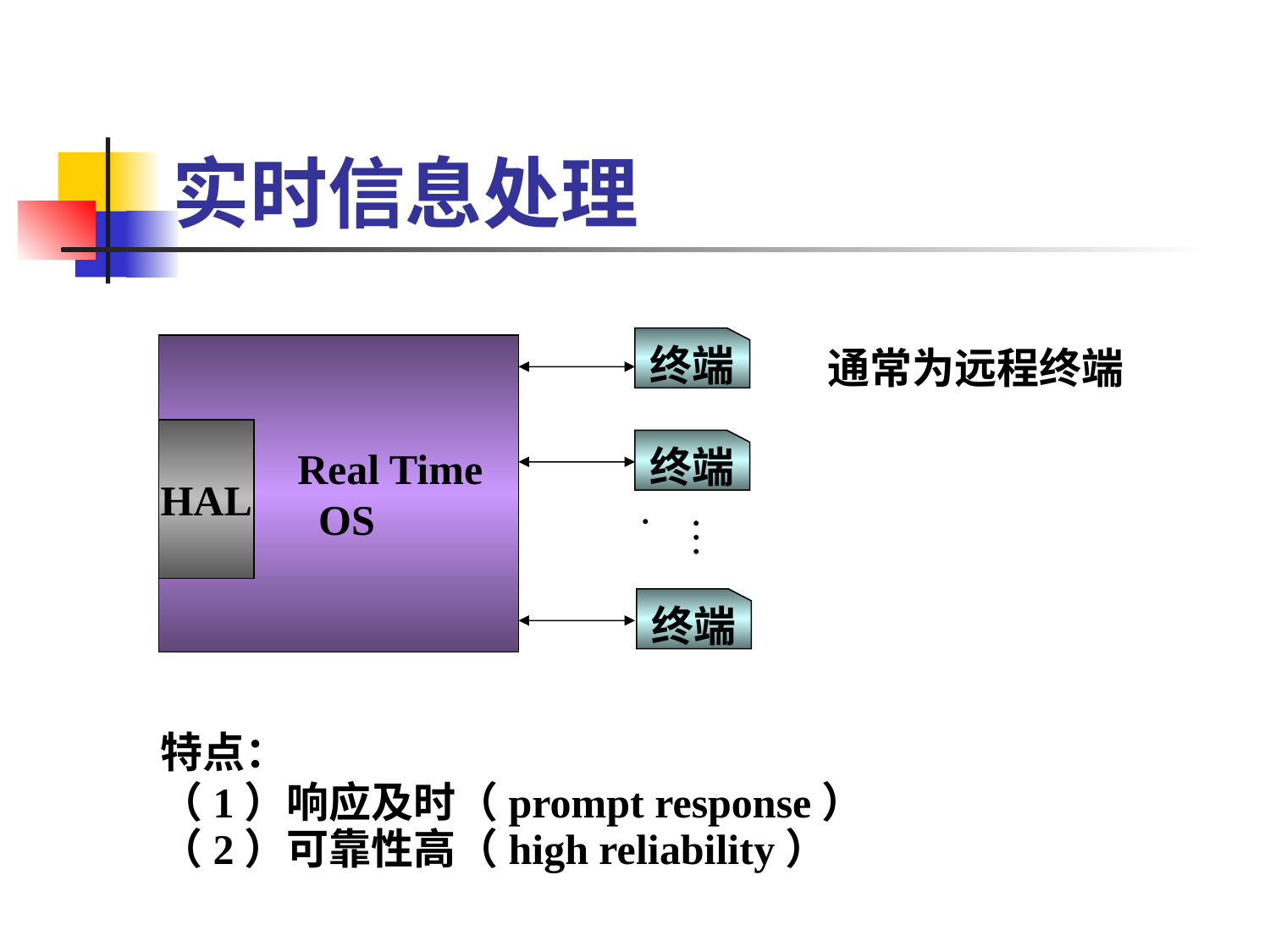

# 实时信息处理
终端

通常为远程终端

HAL
终端
Real Time     OS

….
终端

特点：
（1）响应及时（prompt response）
（2）可靠性高（high reliability）